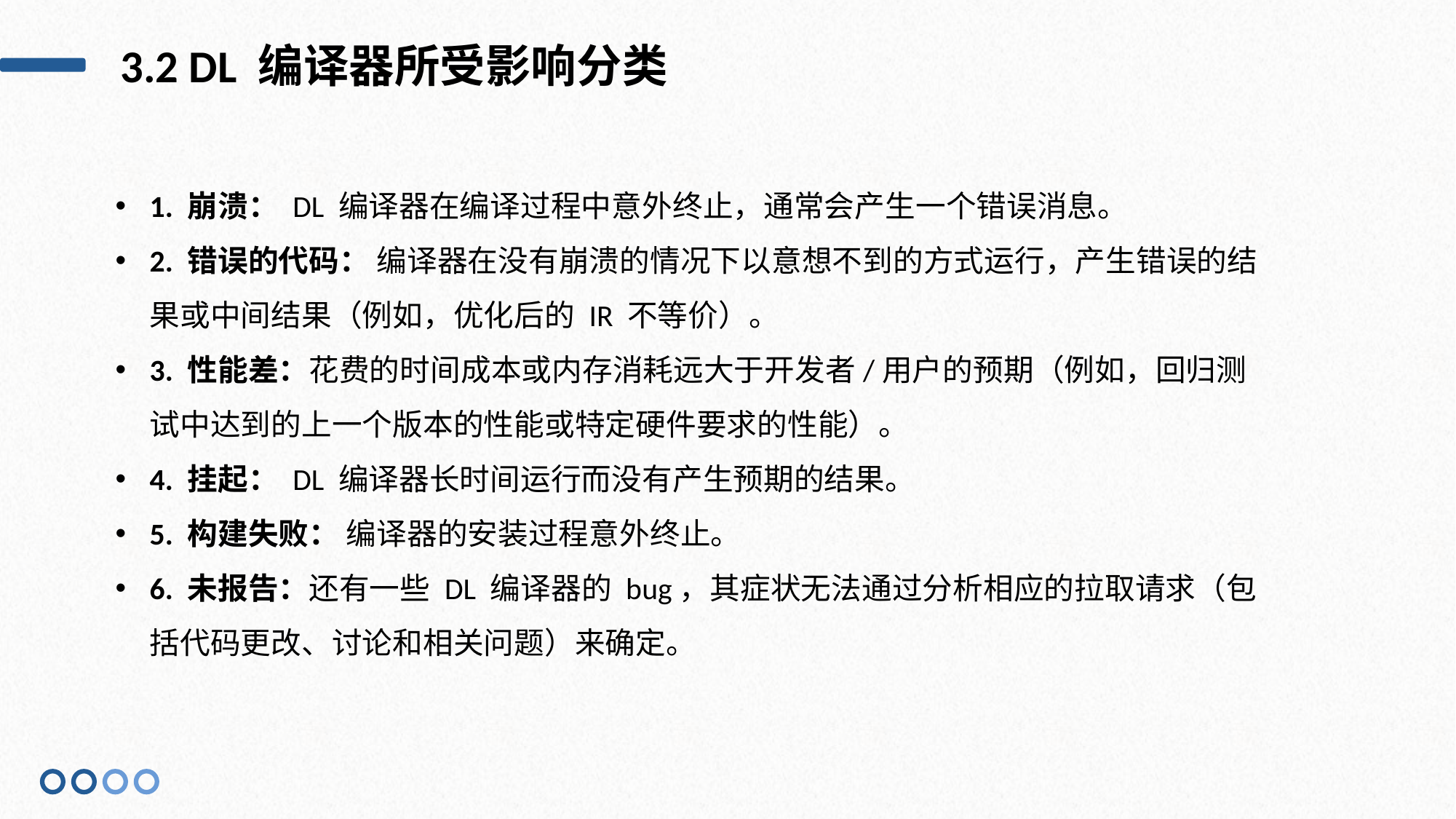

3.2 DL 编译器所受影响分类

1. 崩溃： DL 编译器在编译过程中意外终止，通常会产生一个错误消息。
2. 错误的代码： 编译器在没有崩溃的情况下以意想不到的方式运行，产生错误的结果或中间结果（例如，优化后的 IR 不等价）。
3. 性能差：花费的时间成本或内存消耗远大于开发者/用户的预期（例如，回归测试中达到的上一个版本的性能或特定硬件要求的性能）。
4. 挂起： DL 编译器长时间运行而没有产生预期的结果。
5. 构建失败： 编译器的安装过程意外终止。
6. 未报告：还有一些 DL 编译器的 bug，其症状无法通过分析相应的拉取请求（包括代码更改、讨论和相关问题）来确定。